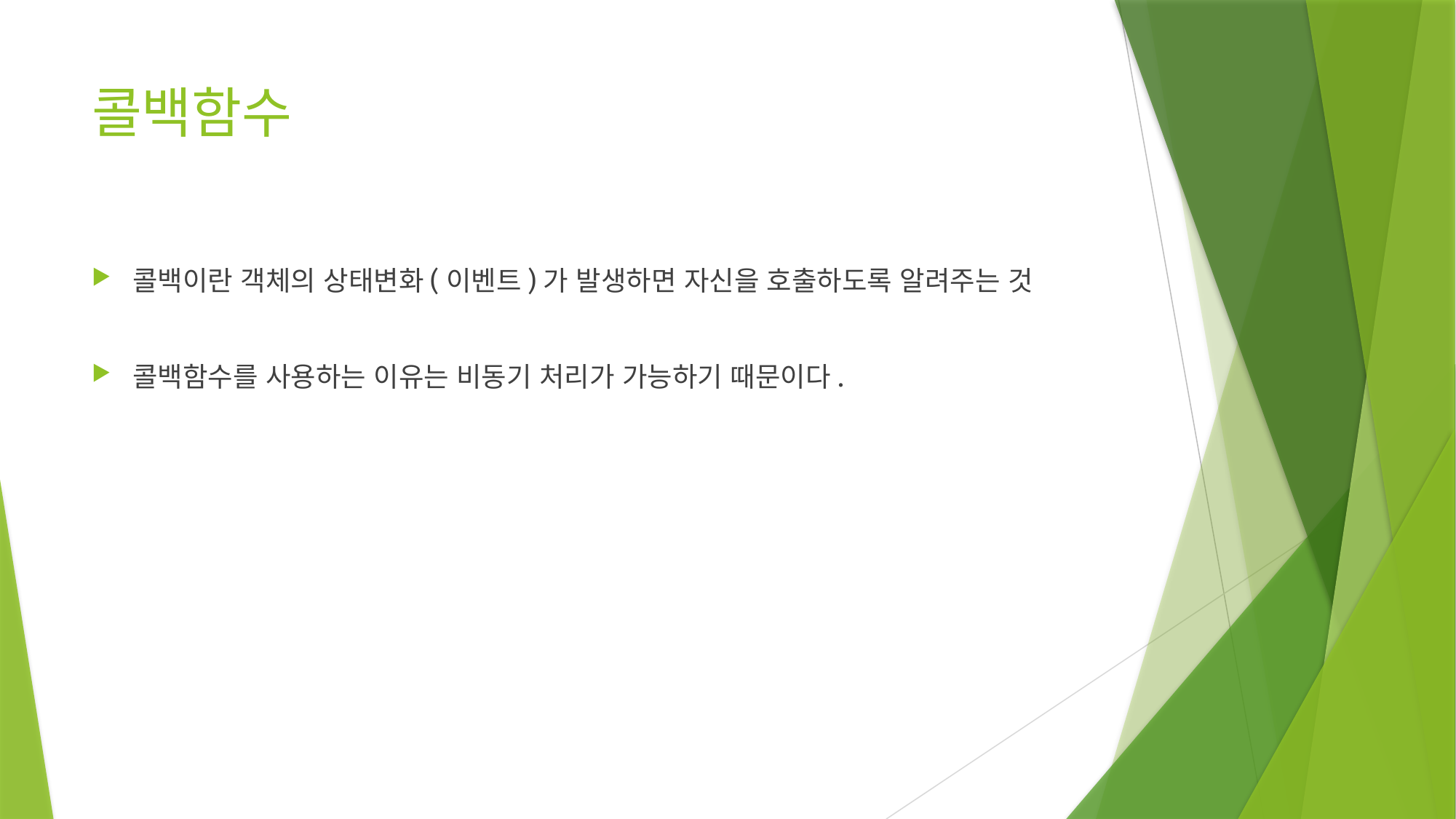

# 콜백함수
콜백이란 객체의 상태변화(이벤트)가 발생하면 자신을 호출하도록 알려주는 것

콜백함수를 사용하는 이유는 비동기 처리가 가능하기 때문이다.